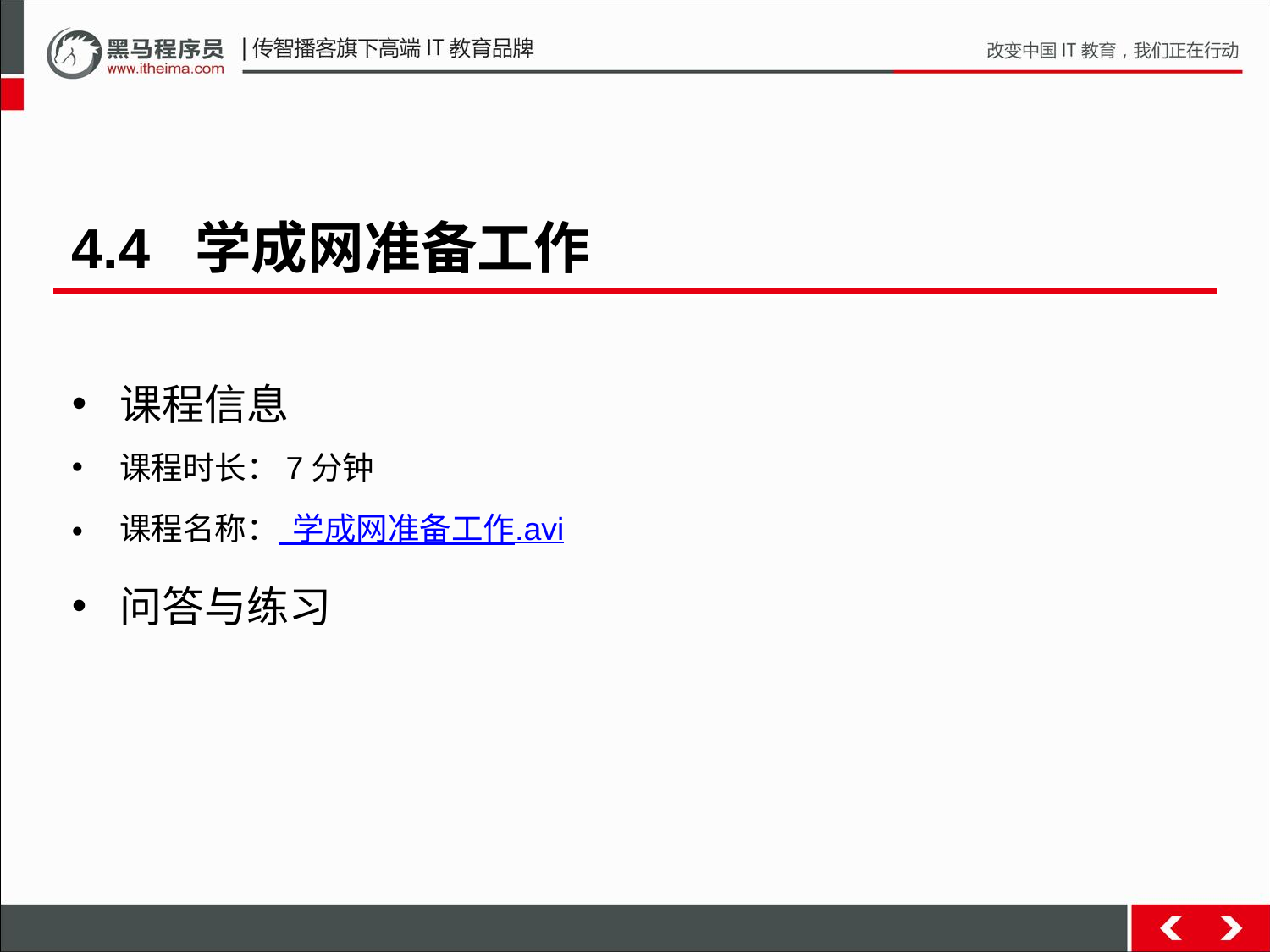

4.4  学成网准备工作
课程信息
课程时长：7分钟
课程名称：  学成网准备工作.avi
问答与练习